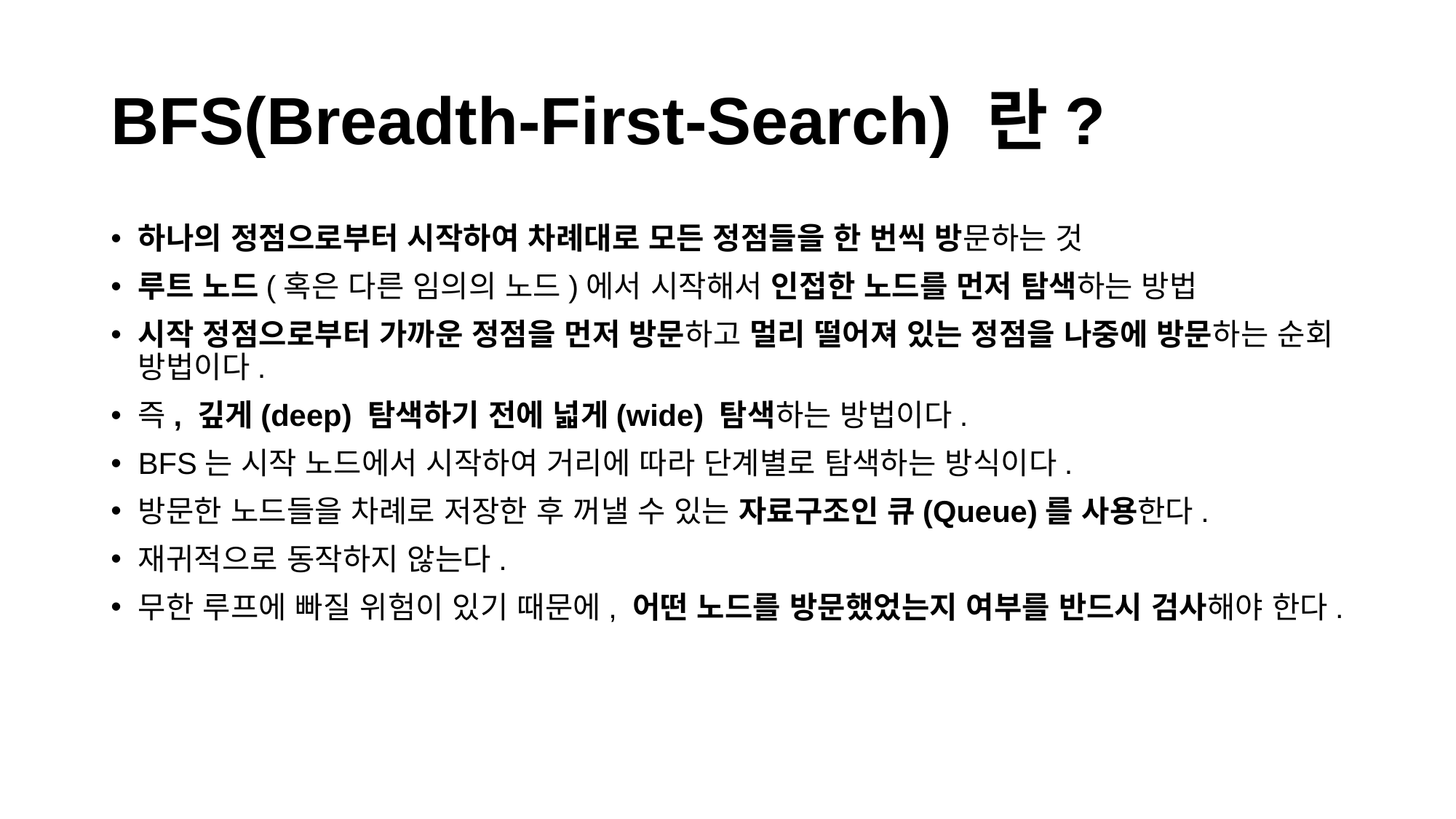

# BFS(Breadth-First-Search) 란?
하나의 정점으로부터 시작하여 차례대로 모든 정점들을 한 번씩 방문하는 것
루트 노드(혹은 다른 임의의 노드)에서 시작해서 인접한 노드를 먼저 탐색하는 방법
시작 정점으로부터 가까운 정점을 먼저 방문하고 멀리 떨어져 있는 정점을 나중에 방문하는 순회 방법이다.
즉, 깊게(deep) 탐색하기 전에 넓게(wide) 탐색하는 방법이다.
BFS는 시작 노드에서 시작하여 거리에 따라 단계별로 탐색하는 방식이다.
방문한 노드들을 차례로 저장한 후 꺼낼 수 있는 자료구조인 큐(Queue)를 사용한다.
재귀적으로 동작하지 않는다.
무한 루프에 빠질 위험이 있기 때문에, 어떤 노드를 방문했었는지 여부를 반드시 검사해야 한다.